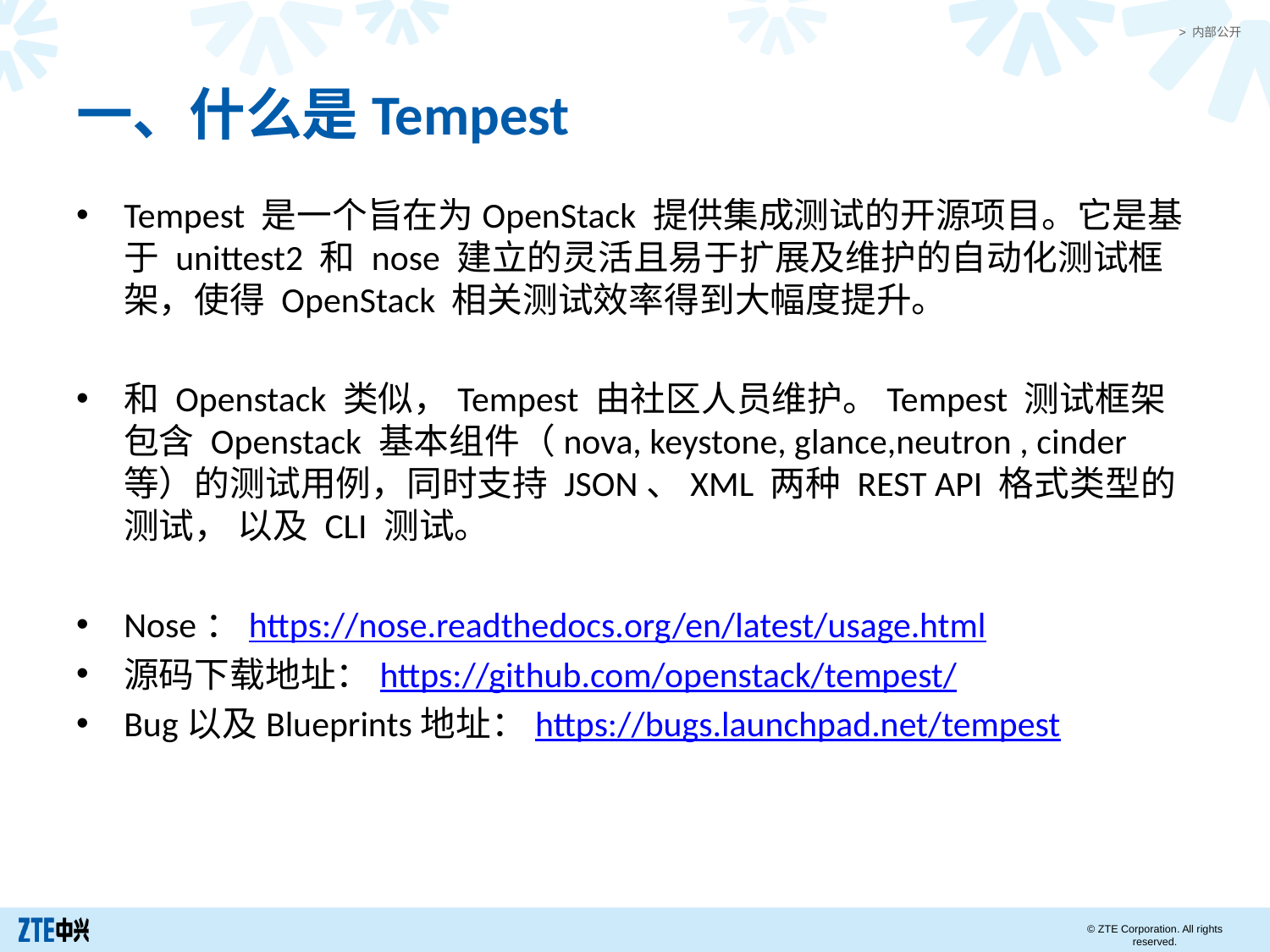

# 一、什么是Tempest
Tempest 是一个旨在为OpenStack 提供集成测试的开源项目。它是基于 unittest2 和 nose 建立的灵活且易于扩展及维护的自动化测试框架，使得 OpenStack 相关测试效率得到大幅度提升。

和 Openstack 类似，Tempest 由社区人员维护。Tempest 测试框架包含 Openstack 基本组件（nova, keystone, glance,neutron , cinder等）的测试用例，同时支持 JSON、XML 两种 REST API 格式类型的测试， 以及 CLI 测试。

Nose：https://nose.readthedocs.org/en/latest/usage.html
源码下载地址：https://github.com/openstack/tempest/
Bug以及Blueprints地址：https://bugs.launchpad.net/tempest